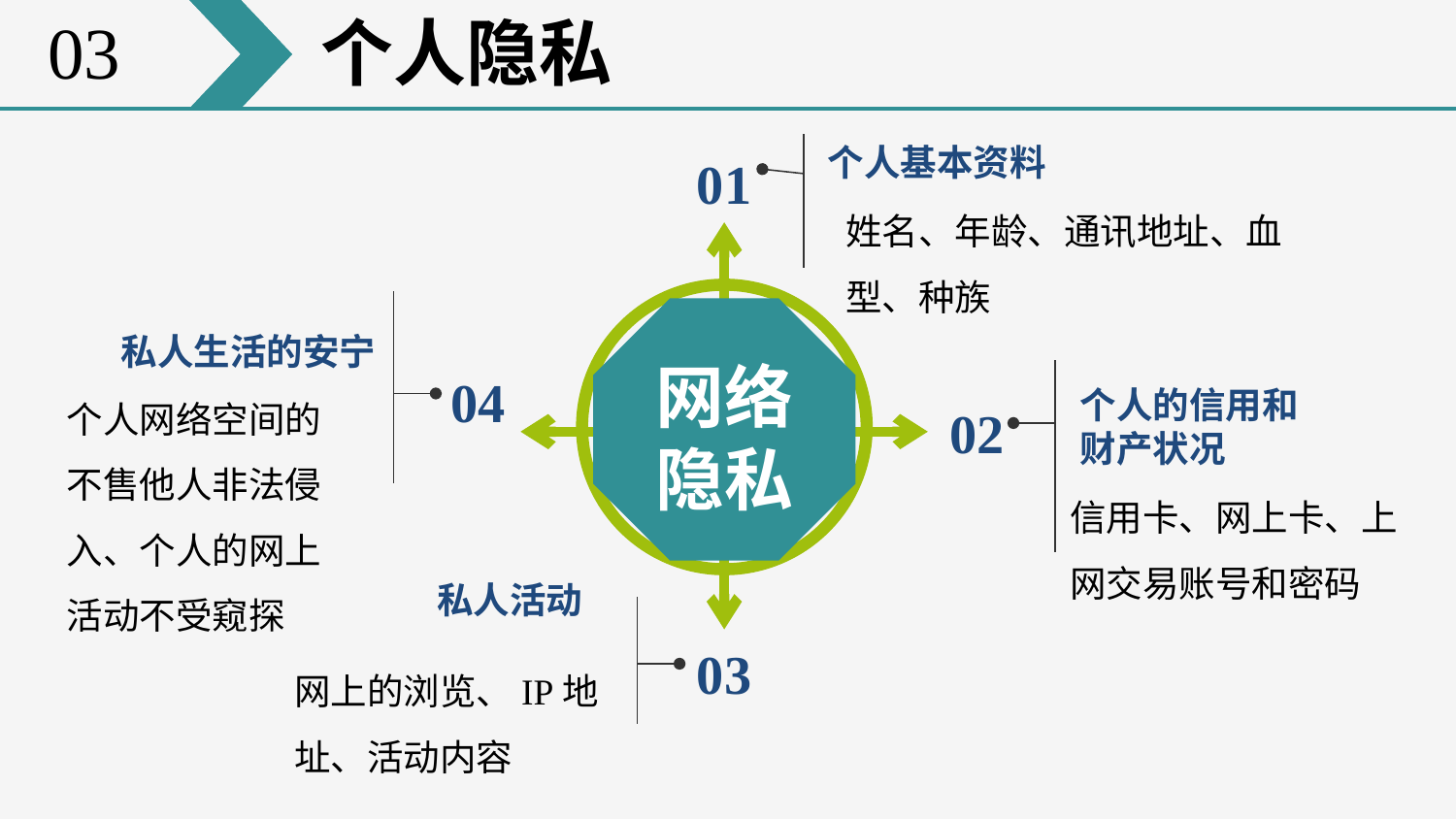

03
个人隐私
个人基本资料
01
姓名、年龄、通讯地址、血型、种族

私人生活的安宁
网络隐私
04
个人网络空间的不售他人非法侵入、个人的网上活动不受窥探
个人的信用和财产状况
02
信用卡、网上卡、上网交易账号和密码
私人活动
03
网上的浏览、IP地址、活动内容